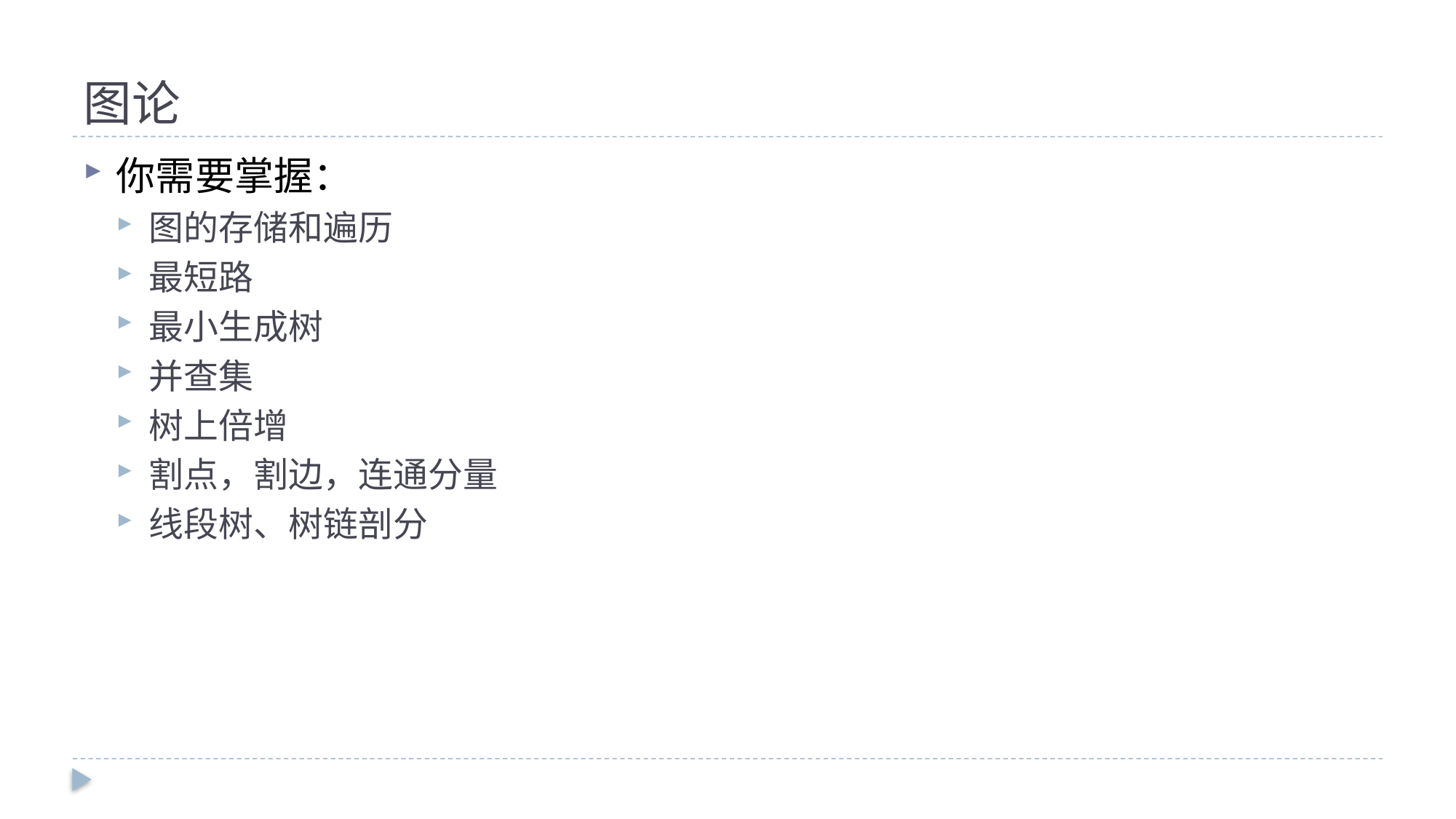

# 图论
你需要掌握：
图的存储和遍历
最短路
最小生成树
并查集
树上倍增
割点，割边，连通分量
线段树、树链剖分